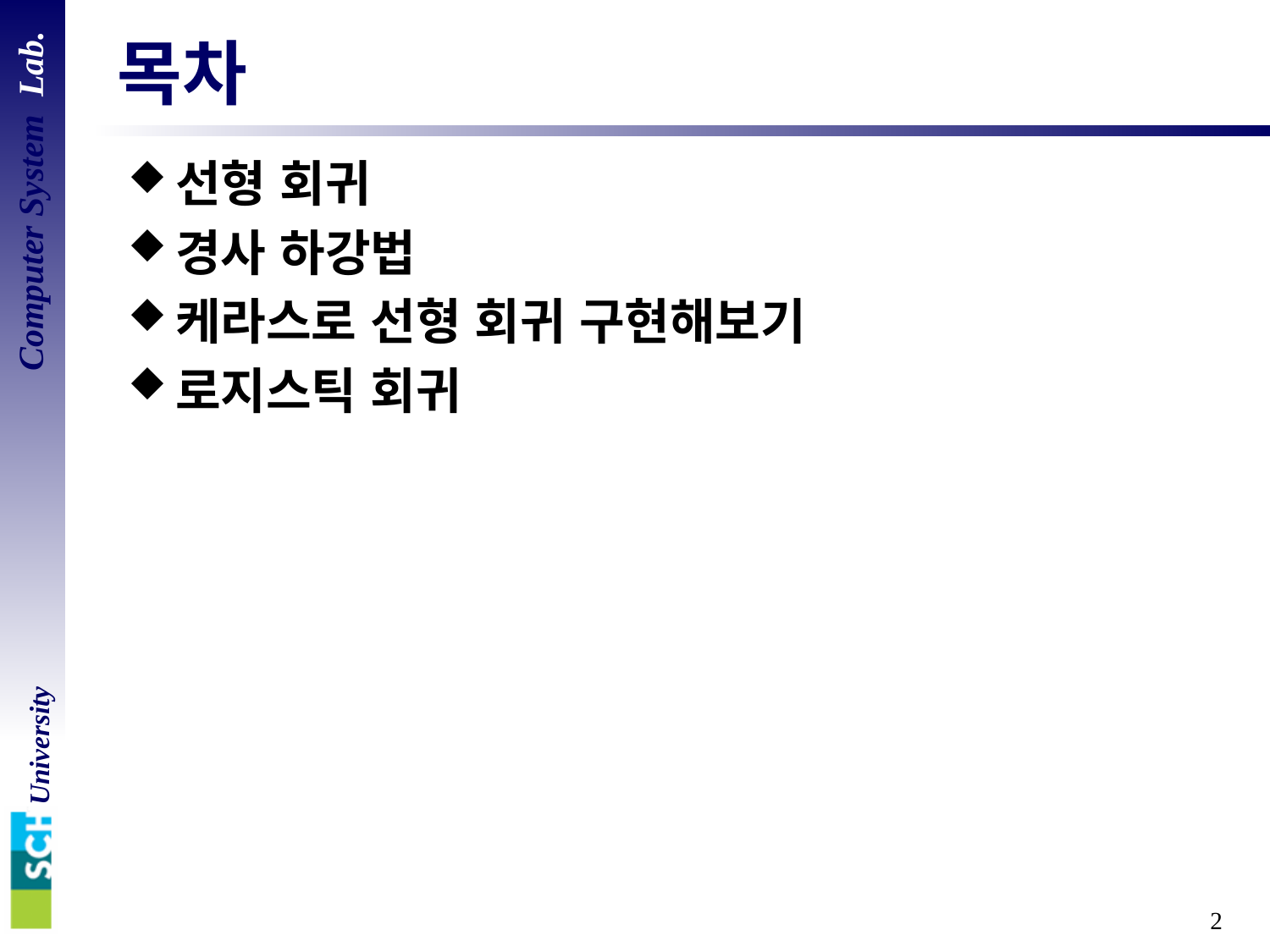

# 목차

선형 회귀
경사 하강법
케라스로 선형 회귀 구현해보기
로지스틱 회귀